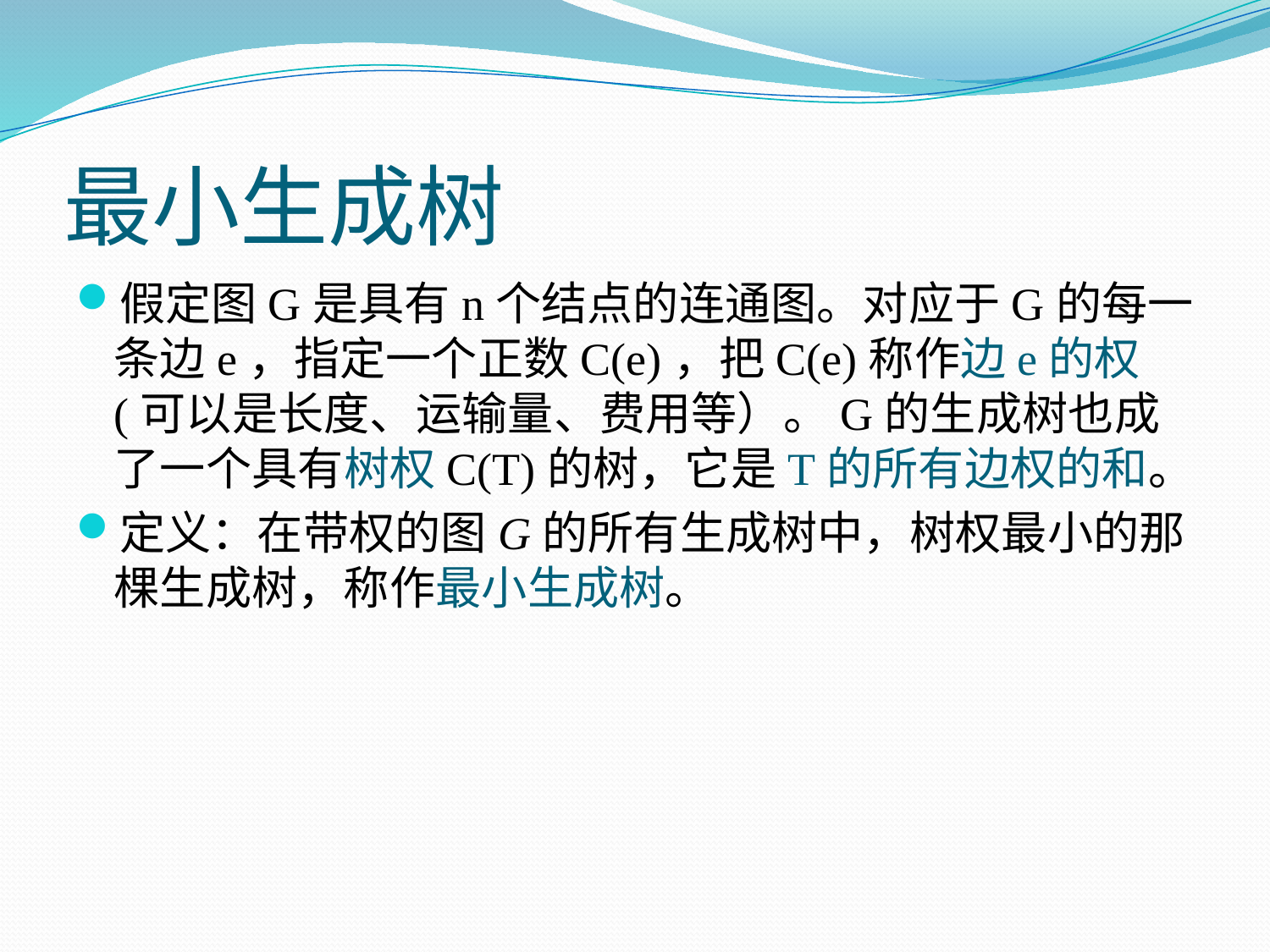

# 最小生成树
假定图G是具有n个结点的连通图。对应于G的每一条边e，指定一个正数C(e)，把C(e)称作边e的权 (可以是长度、运输量、费用等）。G的生成树也成了一个具有树权C(T)的树，它是T的所有边权的和。
定义：在带权的图G的所有生成树中，树权最小的那棵生成树，称作最小生成树。